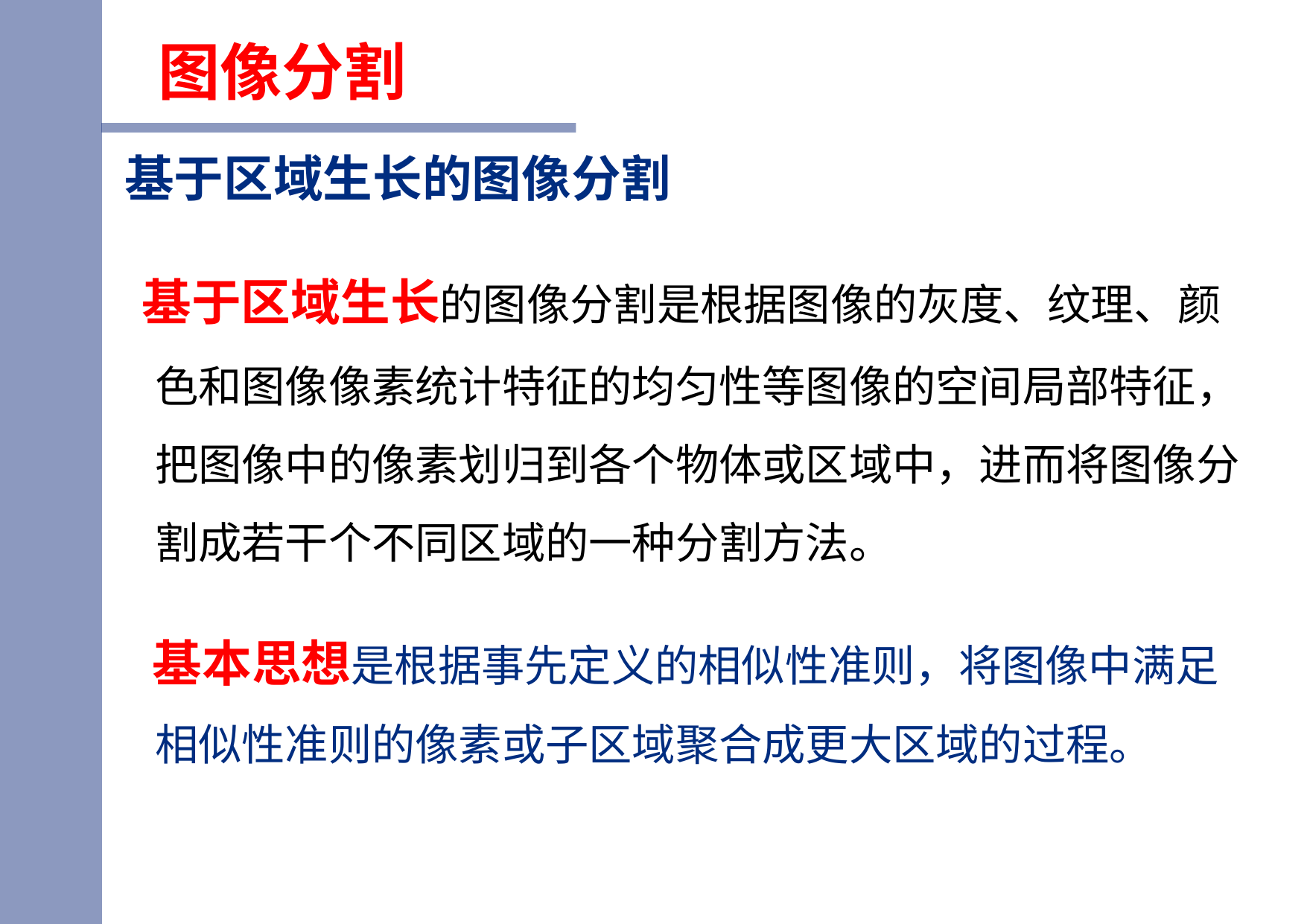

图像分割
基于区域生长的图像分割
 基于区域生长的图像分割是根据图像的灰度、纹理、颜色和图像像素统计特征的均匀性等图像的空间局部特征，把图像中的像素划归到各个物体或区域中，进而将图像分割成若干个不同区域的一种分割方法。
   基本思想是根据事先定义的相似性准则，将图像中满足相似性准则的像素或子区域聚合成更大区域的过程。